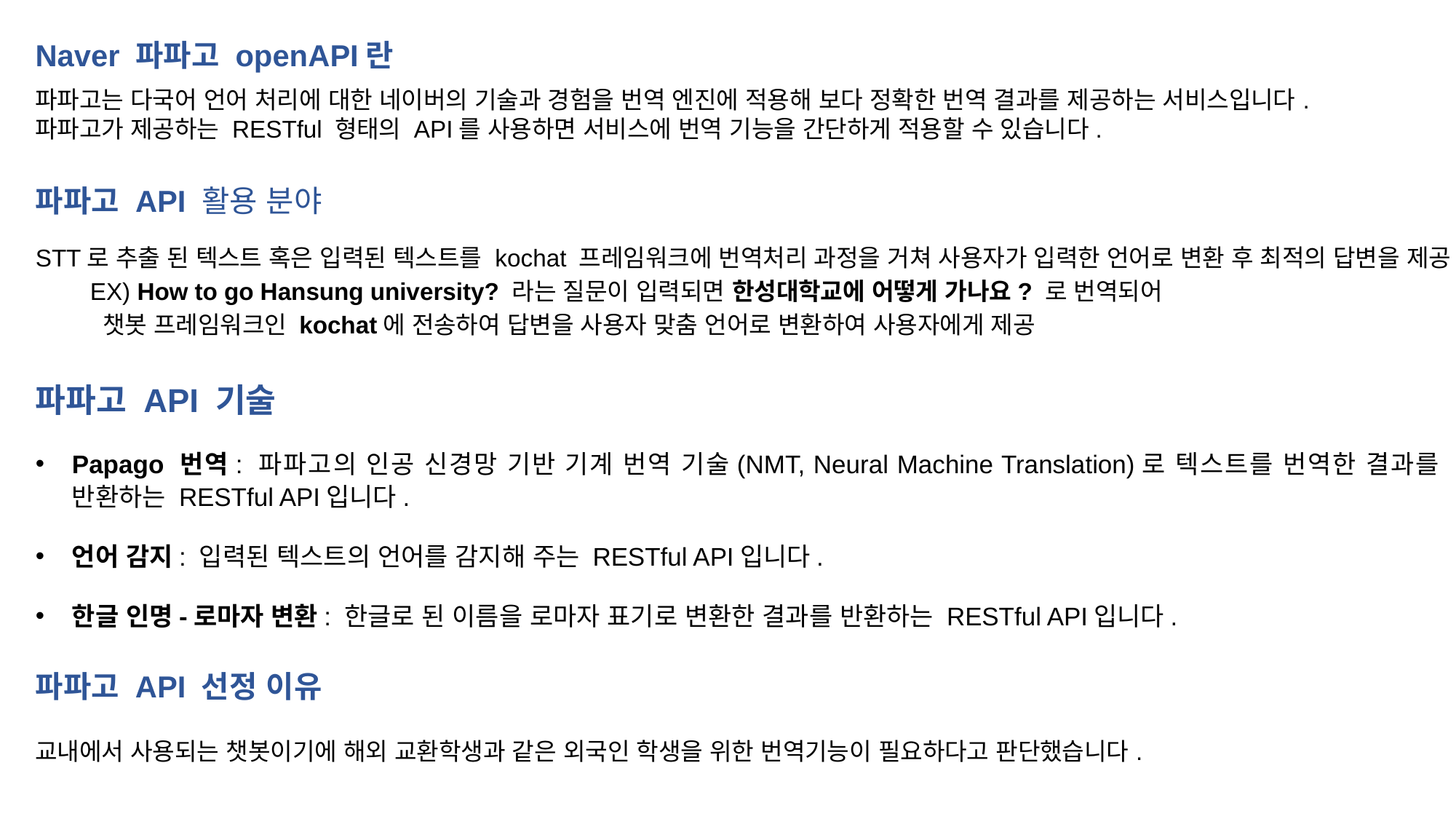

Naver 파파고 openAPI란
파파고는 다국어 언어 처리에 대한 네이버의 기술과 경험을 번역 엔진에 적용해 보다 정확한 번역 결과를 제공하는 서비스입니다.
파파고가 제공하는 RESTful 형태의 API를 사용하면 서비스에 번역 기능을 간단하게 적용할 수 있습니다.
파파고 API 활용 분야
STT로 추출 된 텍스트 혹은 입력된 텍스트를 kochat 프레임워크에 번역처리 과정을 거쳐 사용자가 입력한 언어로 변환 후 최적의 답변을 제공
EX) How to go Hansung university? 라는 질문이 입력되면 한성대학교에 어떻게 가나요? 로 번역되어
 챗봇 프레임워크인 kochat에 전송하여 답변을 사용자 맞춤 언어로 변환하여 사용자에게 제공
파파고 API 기술
Papago 번역: 파파고의 인공 신경망 기반 기계 번역 기술(NMT, Neural Machine Translation)로 텍스트를 번역한 결과를 반환하는 RESTful API입니다.
언어 감지: 입력된 텍스트의 언어를 감지해 주는 RESTful API입니다.
한글 인명-로마자 변환: 한글로 된 이름을 로마자 표기로 변환한 결과를 반환하는 RESTful API입니다.

파파고 API 선정 이유

교내에서 사용되는 챗봇이기에 해외 교환학생과 같은 외국인 학생을 위한 번역기능이 필요하다고 판단했습니다.